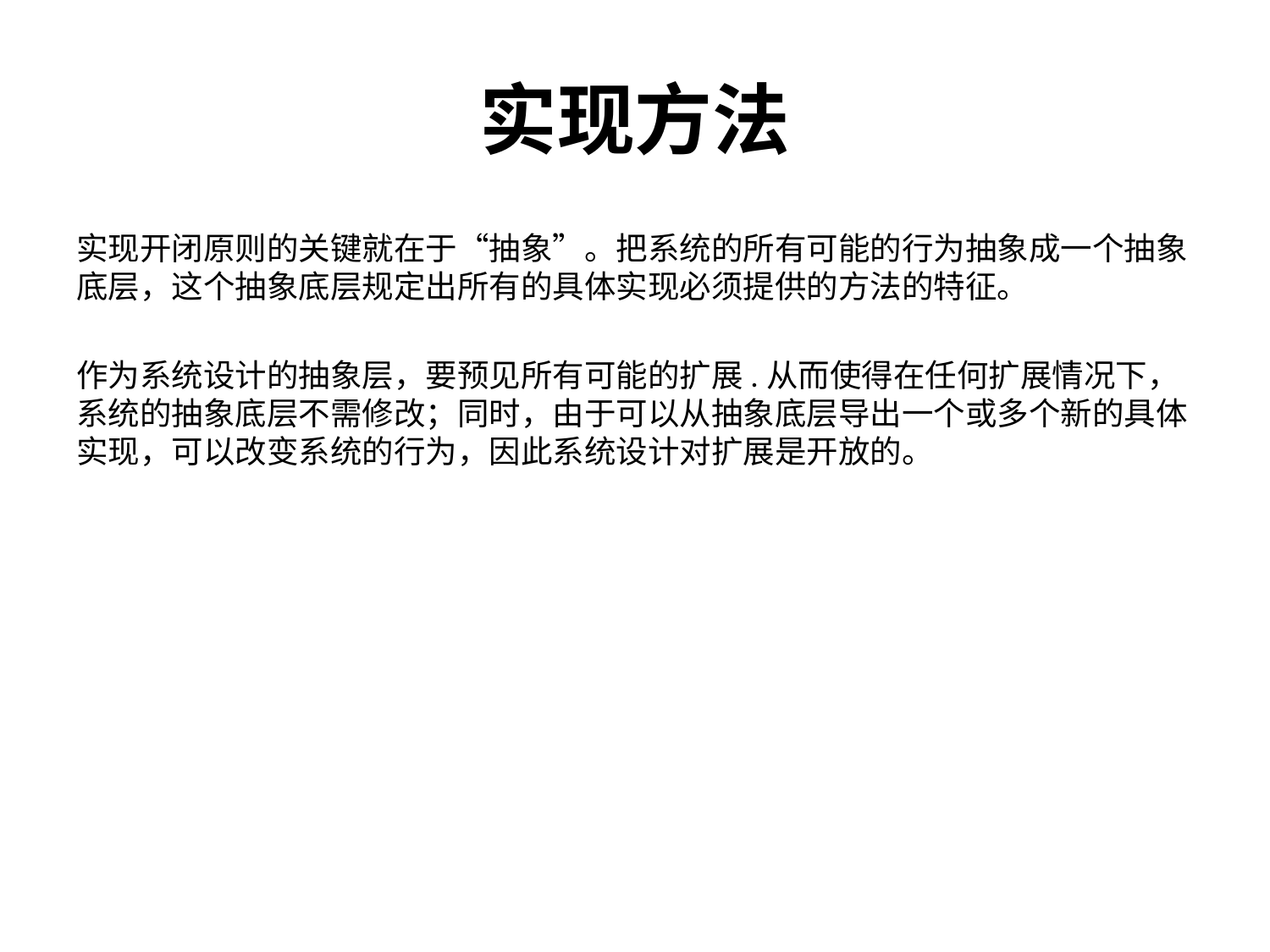

# 实现方法
实现开闭原则的关键就在于“抽象”。把系统的所有可能的行为抽象成一个抽象底层，这个抽象底层规定出所有的具体实现必须提供的方法的特征。

作为系统设计的抽象层，要预见所有可能的扩展.从而使得在任何扩展情况下，系统的抽象底层不需修改；同时，由于可以从抽象底层导出一个或多个新的具体实现，可以改变系统的行为，因此系统设计对扩展是开放的。